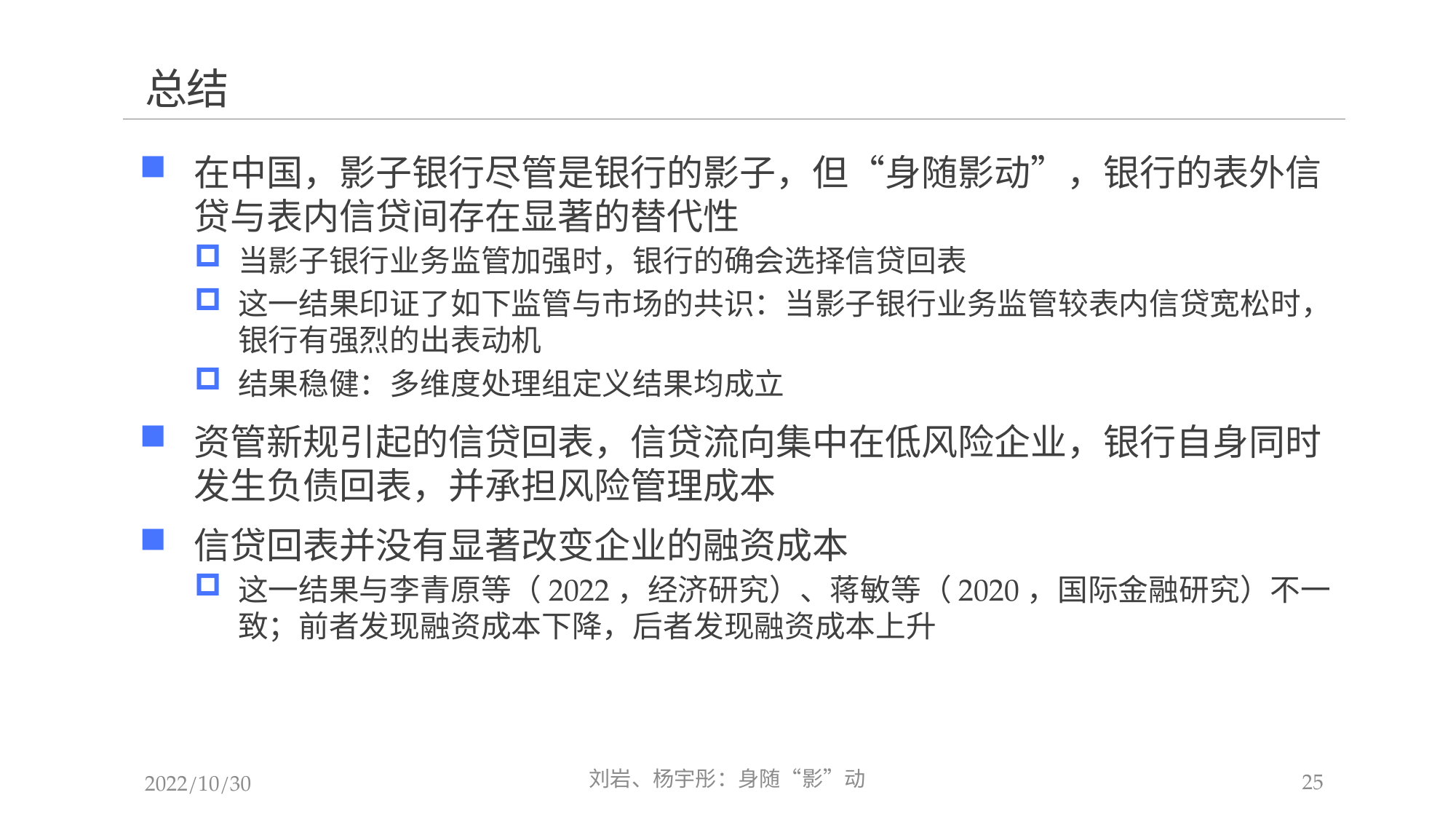

# 总结
在中国，影子银行尽管是银行的影子，但“身随影动”，银行的表外信贷与表内信贷间存在显著的替代性
当影子银行业务监管加强时，银行的确会选择信贷回表
这一结果印证了如下监管与市场的共识：当影子银行业务监管较表内信贷宽松时，银行有强烈的出表动机
结果稳健：多维度处理组定义结果均成立
资管新规引起的信贷回表，信贷流向集中在低风险企业，银行自身同时发生负债回表，并承担风险管理成本
信贷回表并没有显著改变企业的融资成本
这一结果与李青原等（2022，经济研究）、蒋敏等（2020，国际金融研究）不一致；前者发现融资成本下降，后者发现融资成本上升
25
刘岩、杨宇彤：身随“影”动
2022/10/30